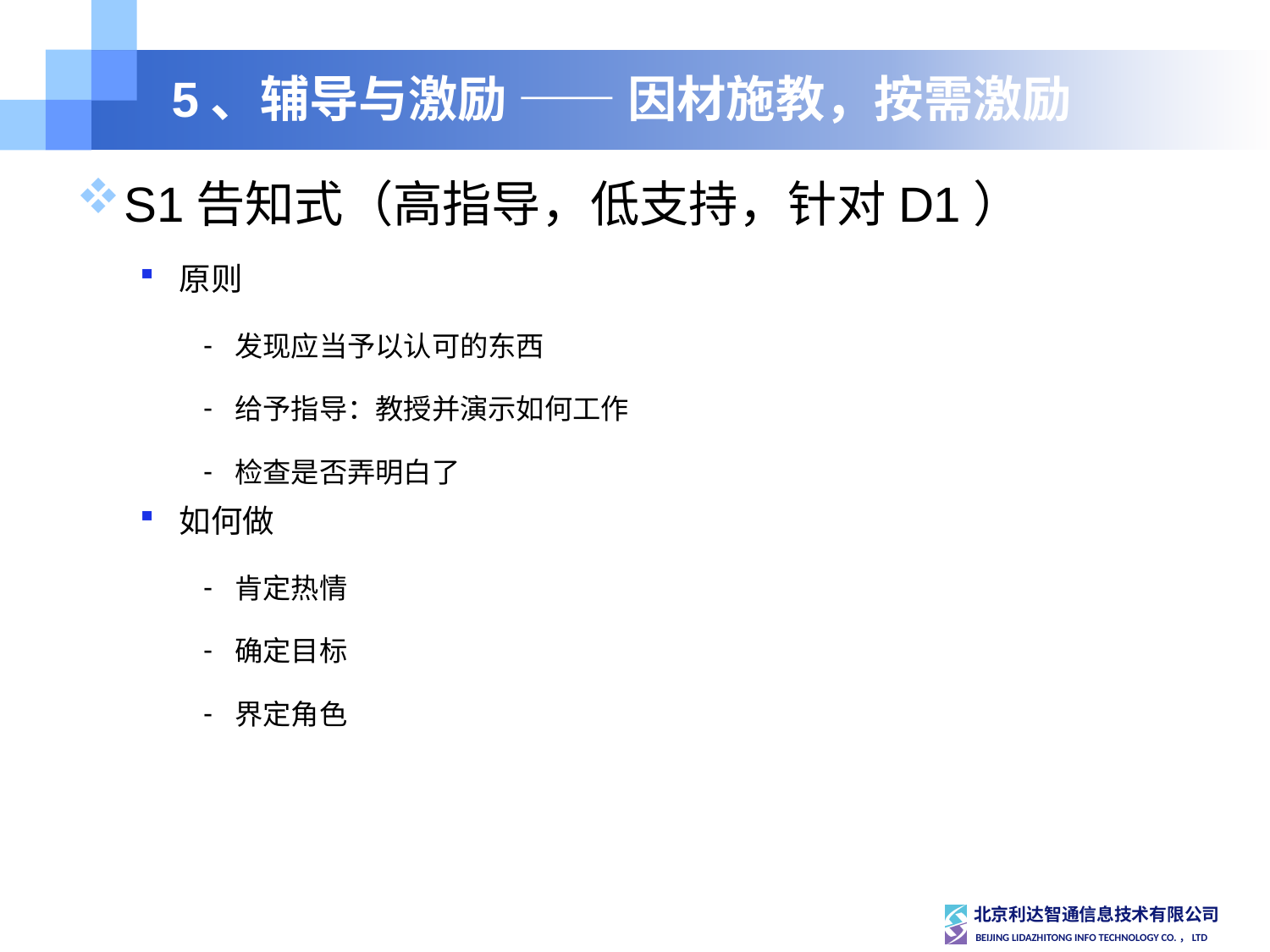

# 5、辅导与激励 —— 因材施教，按需激励
S1告知式（高指导，低支持，针对D1）
原则
发现应当予以认可的东西
给予指导：教授并演示如何工作
检查是否弄明白了
如何做
肯定热情
确定目标
界定角色